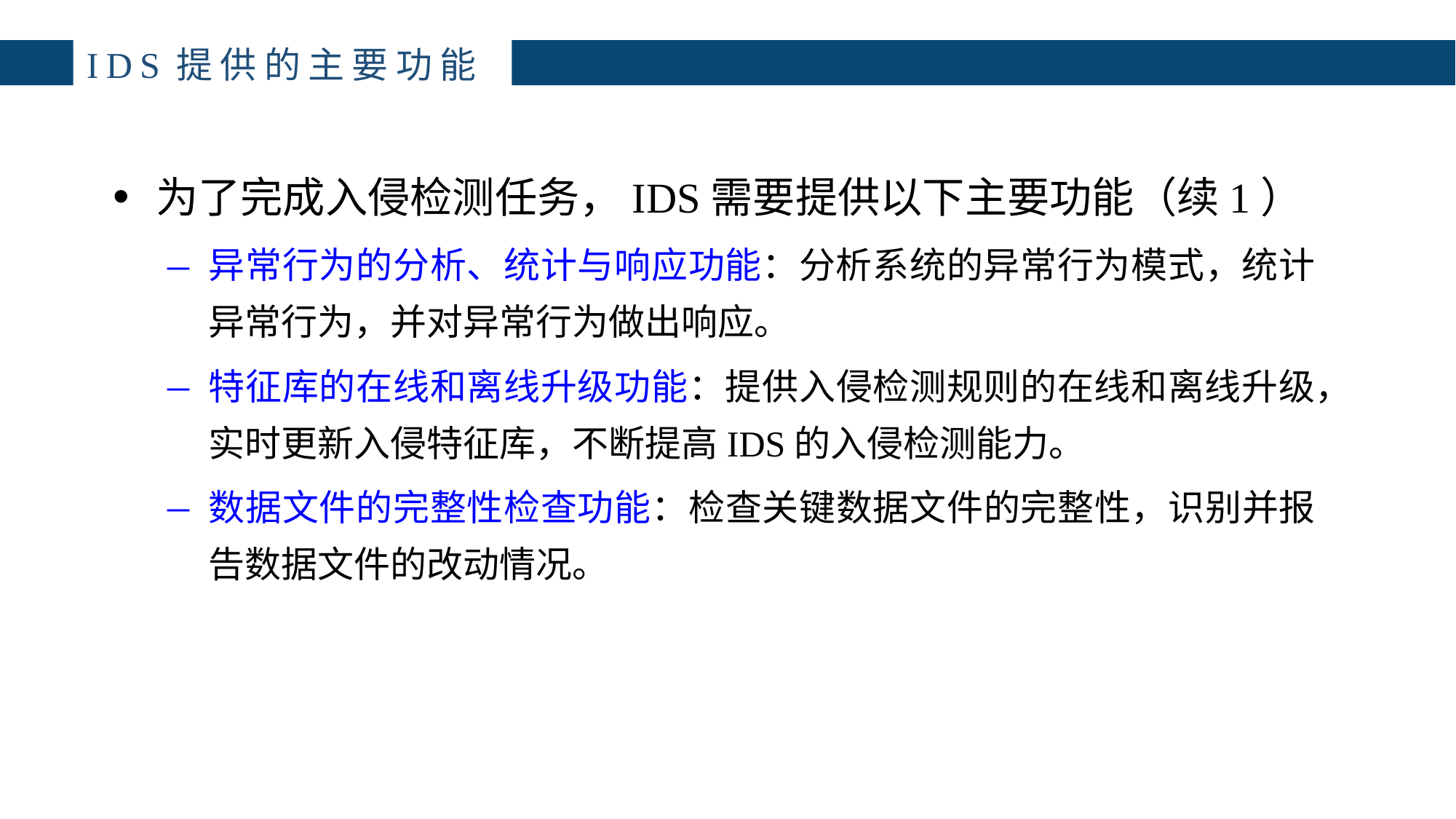

# IDS提供的主要功能
为了完成入侵检测任务，IDS需要提供以下主要功能（续1）
异常行为的分析、统计与响应功能：分析系统的异常行为模式，统计异常行为，并对异常行为做出响应。
特征库的在线和离线升级功能：提供入侵检测规则的在线和离线升级，实时更新入侵特征库，不断提高IDS的入侵检测能力。
数据文件的完整性检查功能：检查关键数据文件的完整性，识别并报告数据文件的改动情况。